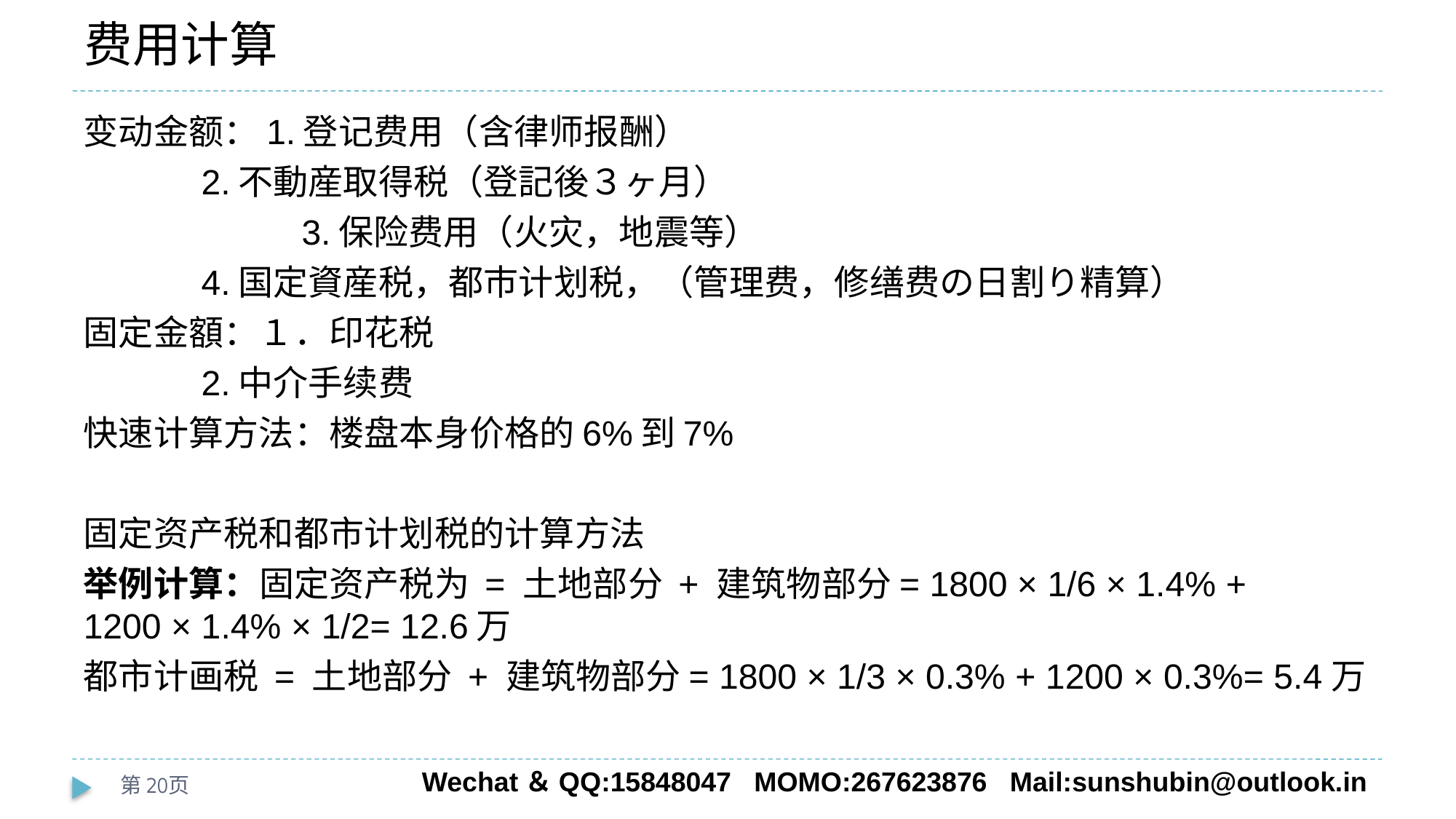

# 费用计算
变动金额：1.登记费用（含律师报酬）
            2.不動産取得税（登記後３ヶ月）
　　　　　　3.保险费用（火灾，地震等）
            4.国定資産税，都市计划税，（管理费，修缮费の日割り精算）
固定金額：１．印花税
            2.中介手续费
快速计算方法：楼盘本身价格的6%到7%

固定资产税和都市计划税的计算方法
举例计算：固定资产税为 = 土地部分 + 建筑物部分= 1800 × 1/6 × 1.4% + 1200 × 1.4% × 1/2= 12.6万
都市计画税 = 土地部分 + 建筑物部分= 1800 × 1/3 × 0.3% + 1200 × 0.3%= 5.4万

第20页